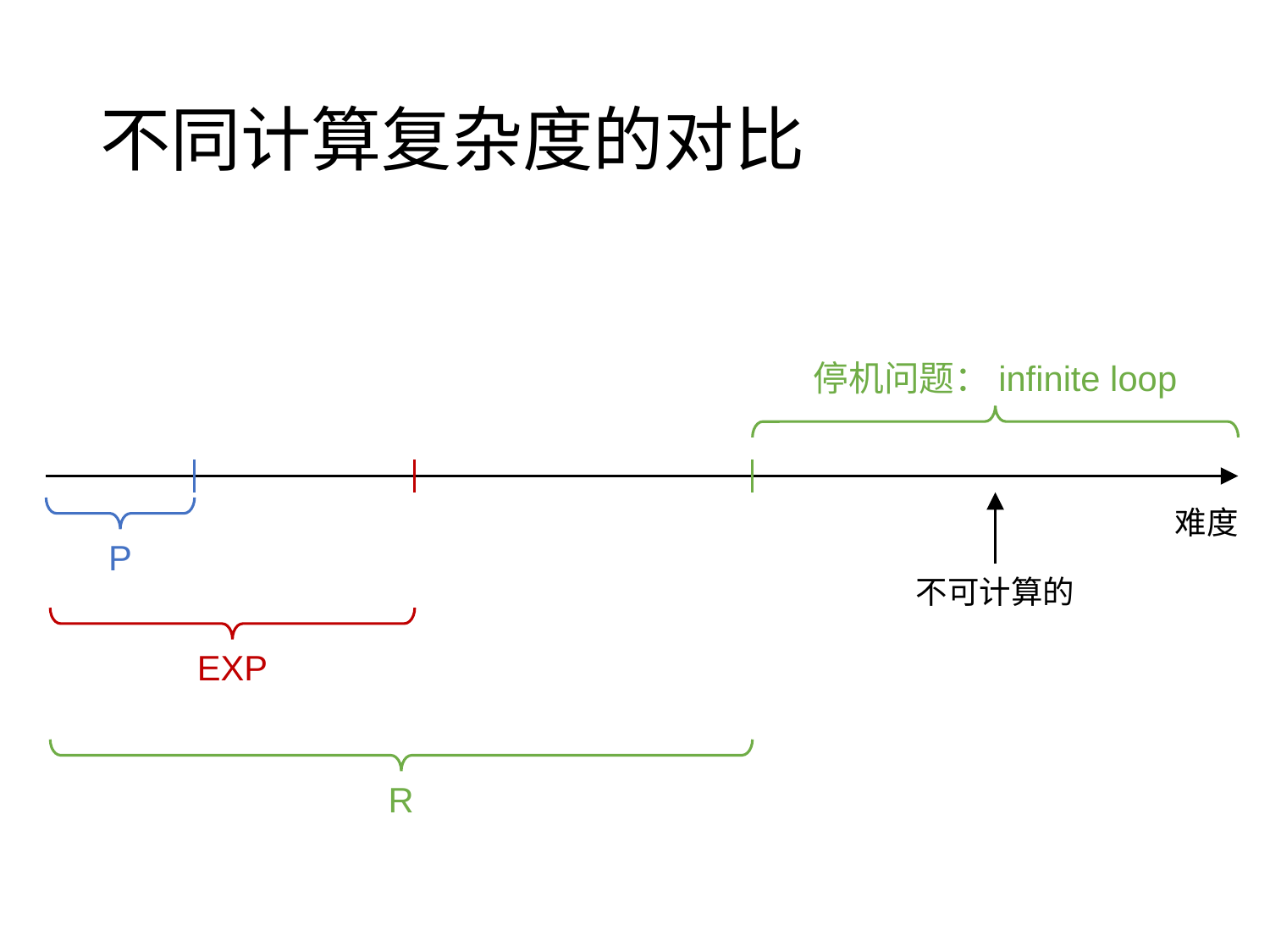

# 不同计算复杂度的对比

停机问题：infinite loop

难度
P
不可计算的
EXP
R